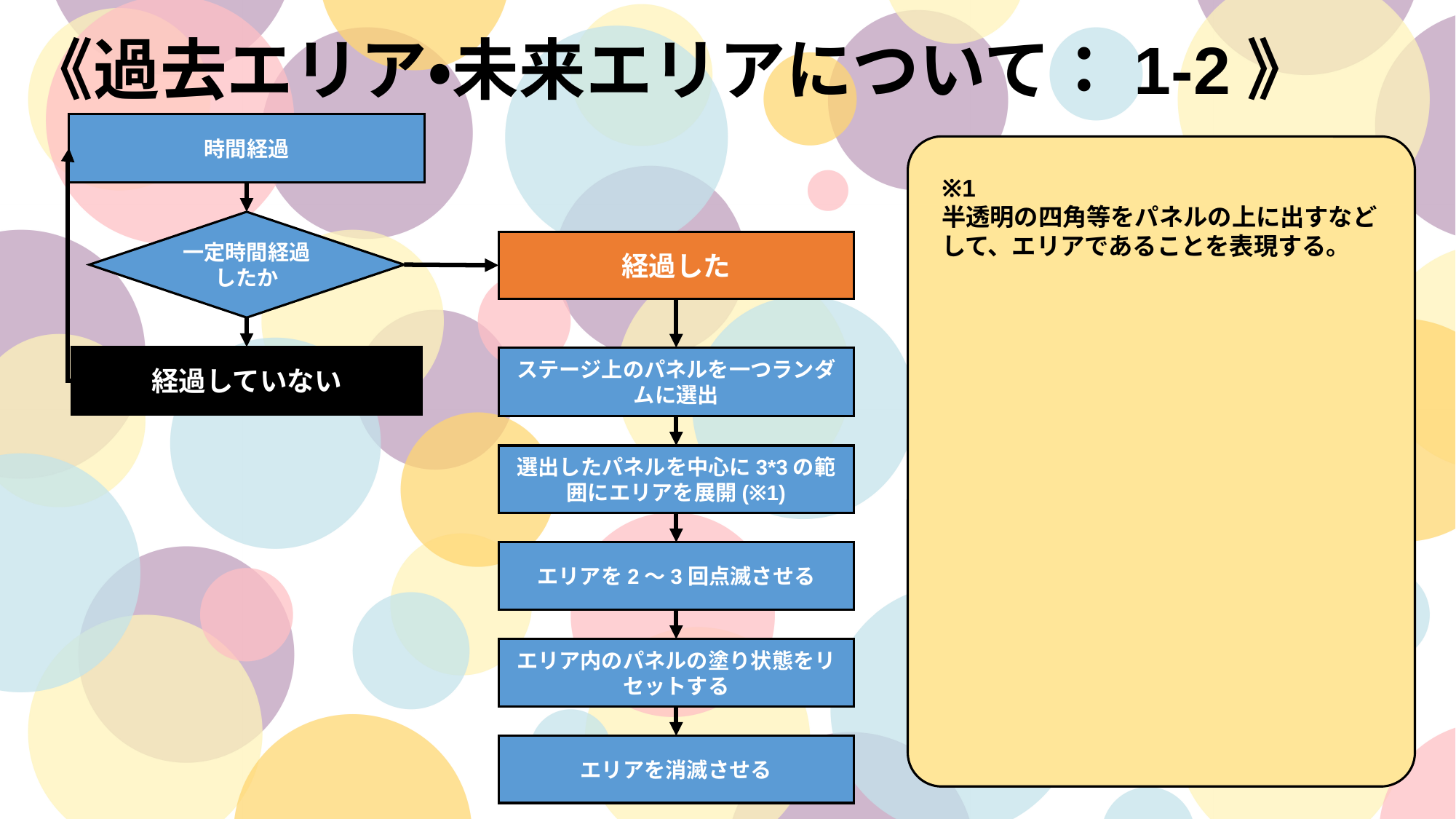

《過去エリア・未来エリアについて：1-2》
時間経過

※1
半透明の四角等をパネルの上に出すなど
して、エリアであることを表現する。
一定時間経過したか
経過した
経過していない
ステージ上のパネルを一つランダムに選出
選出したパネルを中心に3*3の範囲にエリアを展開(※1)
エリアを2～3回点滅させる
エリア内のパネルの塗り状態をリセットする
エリアを消滅させる